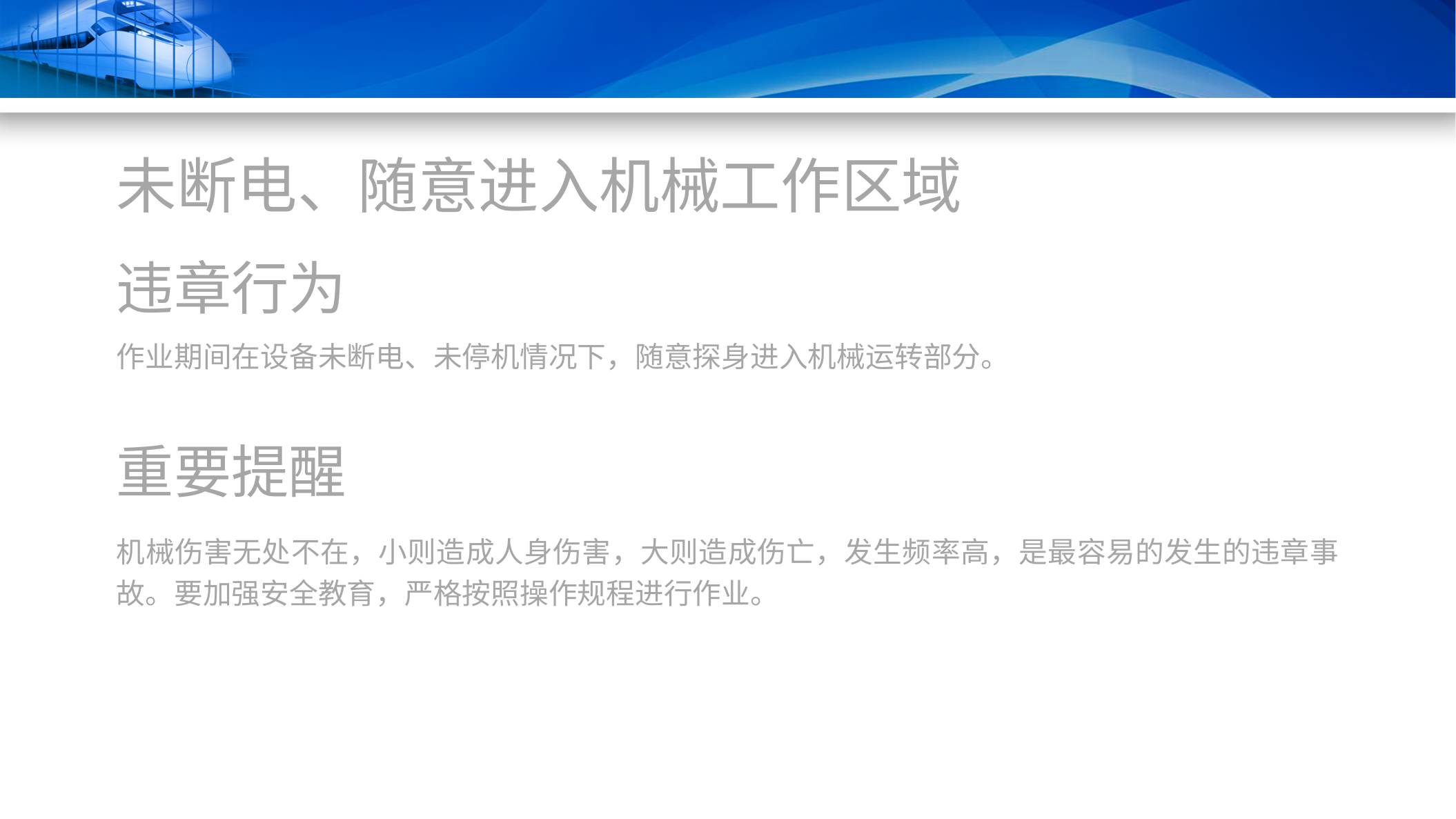

未断电、随意进入机械工作区域
违章行为
作业期间在设备未断电、未停机情况下，随意探身进入机械运转部分。
重要提醒
机械伤害无处不在，小则造成人身伤害，大则造成伤亡，发生频率高，是最容易的发生的违章事故。要加强安全教育，严格按照操作规程进行作业。